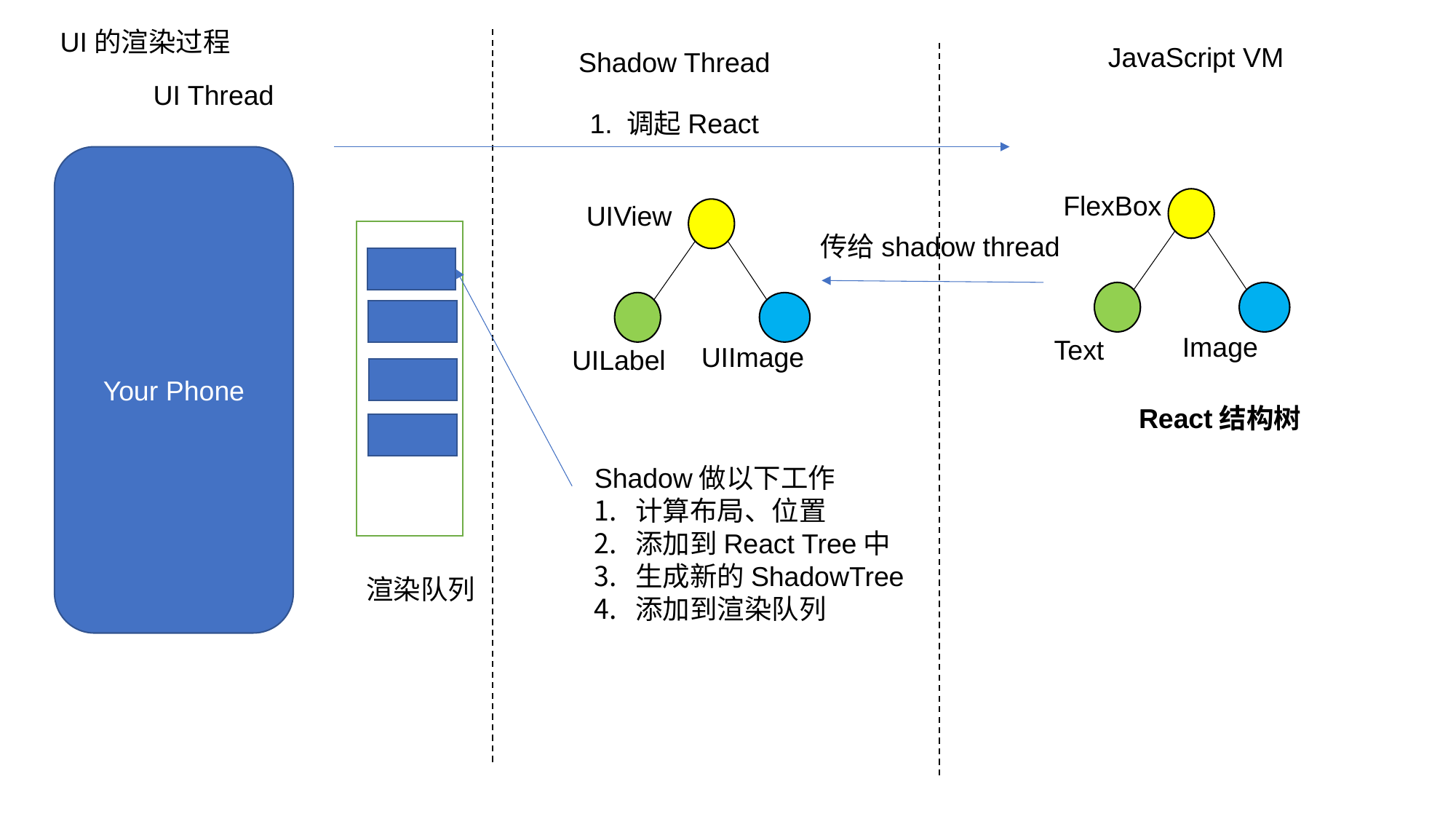

JavaScript VM
UI的渲染过程
Shadow Thread
UI Thread
1. 调起React
Your Phone
FlexBox

UIView

传给shadow thread

Image
Text
UIImage
UILabel

React结构树

Shadow做以下工作
计算布局、位置
添加到React Tree中
生成新的ShadowTree
添加到渲染队列
渲染队列